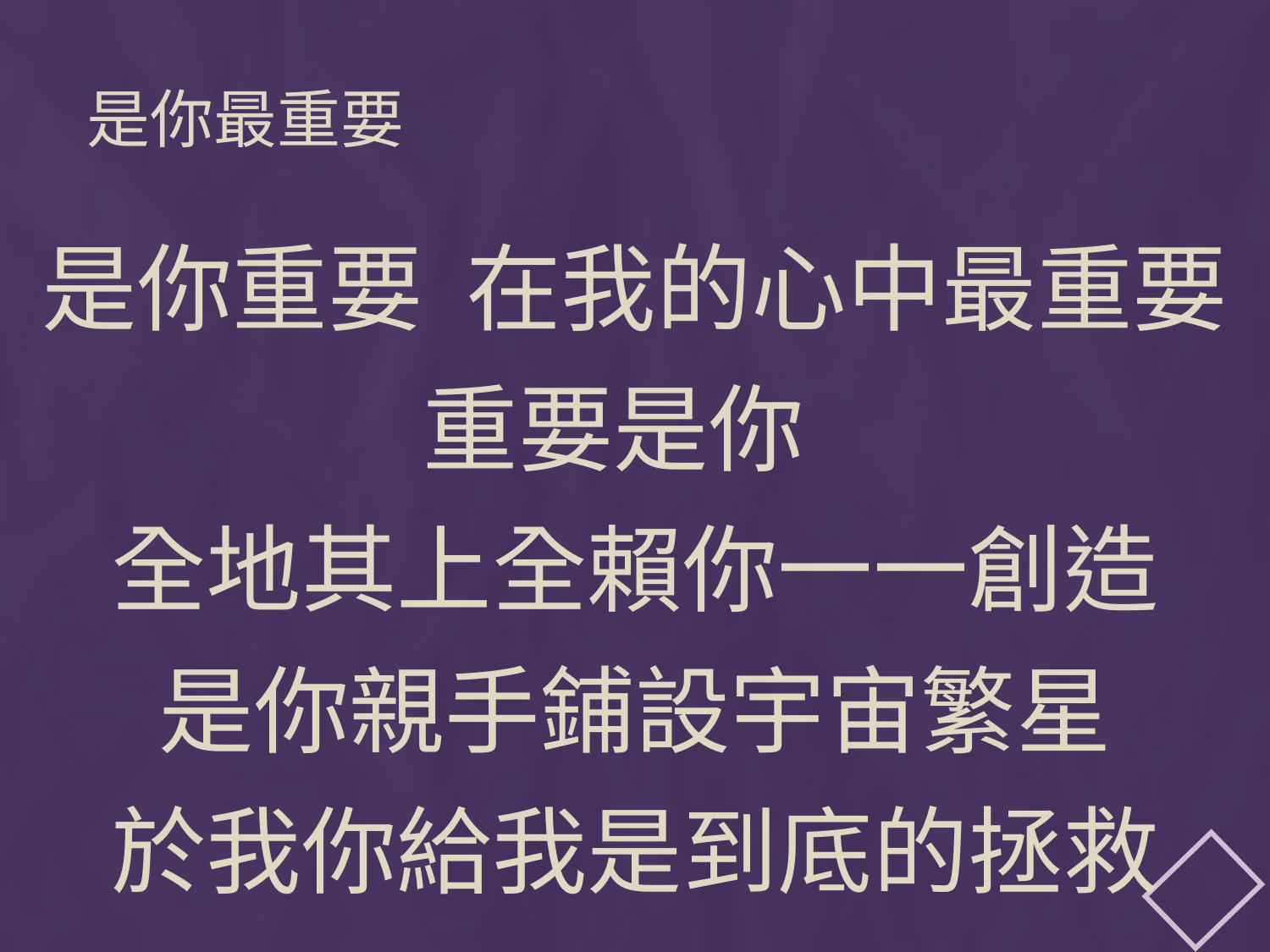

# 是你最重要
是你重要  在我的心中最重要
重要是你
全地其上全賴你一一創造
是你親手鋪設宇宙繁星
於我你給我是到底的拯救